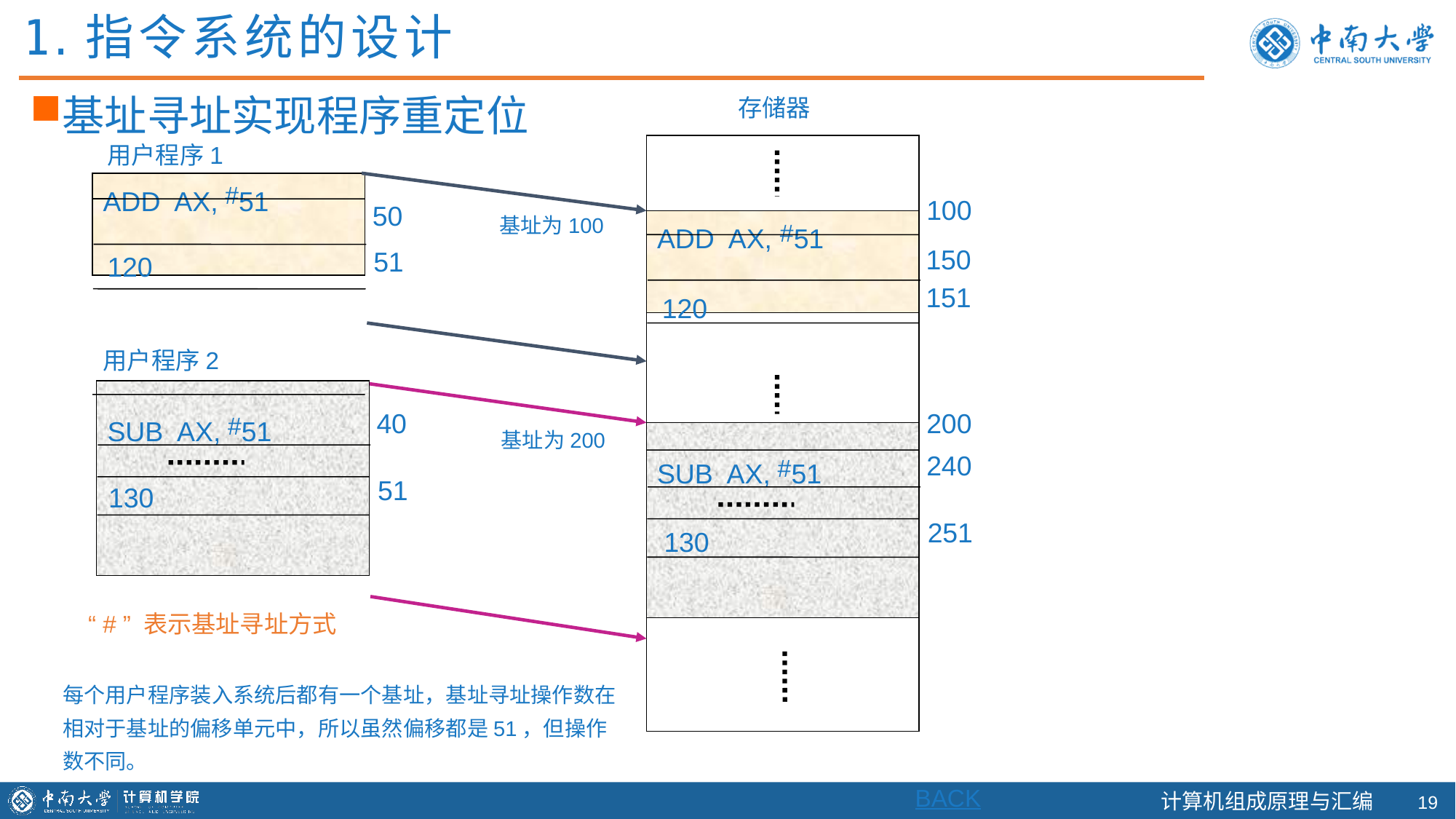

1.指令系统的设计
基址寻址实现程序重定位
存储器
用户程序1

ADD  AX, #51

100
50

基址为100
ADD  AX, #51

150
51

120
151

120

用户程序2

SUB  AX, #51

40
200
SUB  AX, #51

基址为200
240

51
130

251

130

“ # ” 表示基址寻址方式

每个用户程序装入系统后都有一个基址，基址寻址操作数在相对于基址的偏移单元中，所以虽然偏移都是51，但操作数不同。
BACK
19